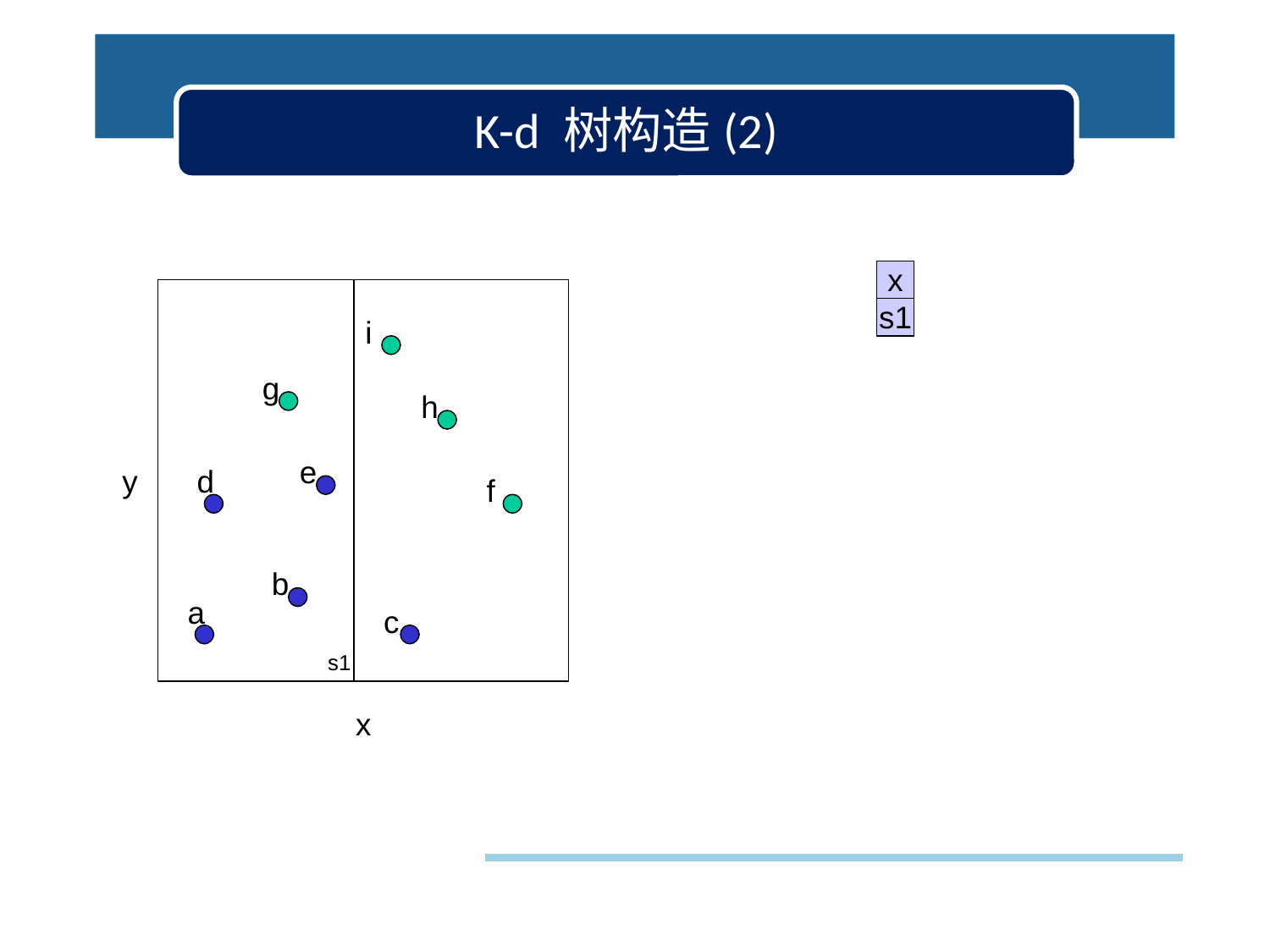

# K-d 树构造(2)
x

s1

i

g
h

e
y
d
f

b

a
c

s1
x